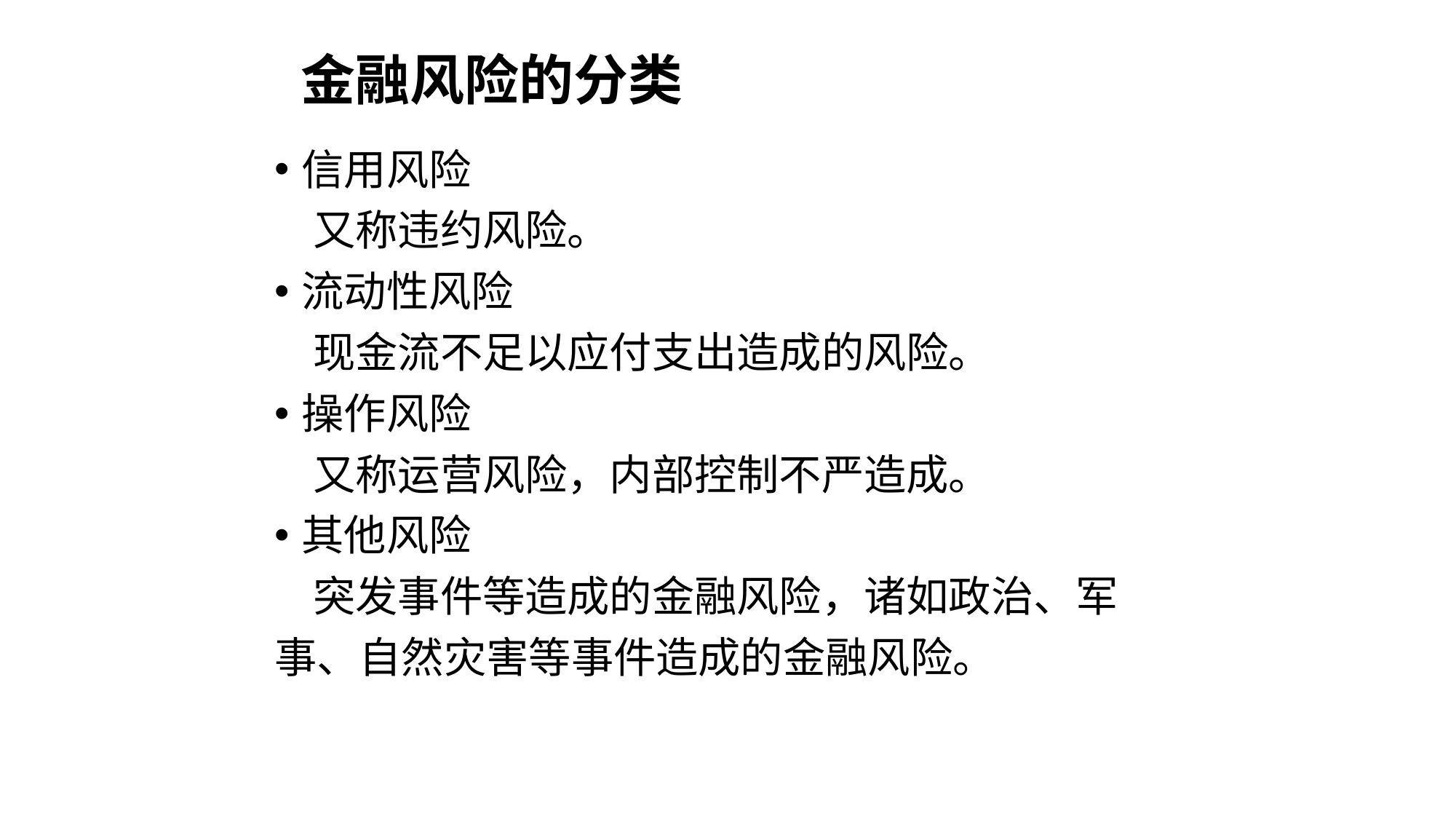

金融风险的分类
信用风险
   又称违约风险。
流动性风险
   现金流不足以应付支出造成的风险。
操作风险
   又称运营风险，内部控制不严造成。
其他风险
   突发事件等造成的金融风险，诸如政治、军
事、自然灾害等事件造成的金融风险。